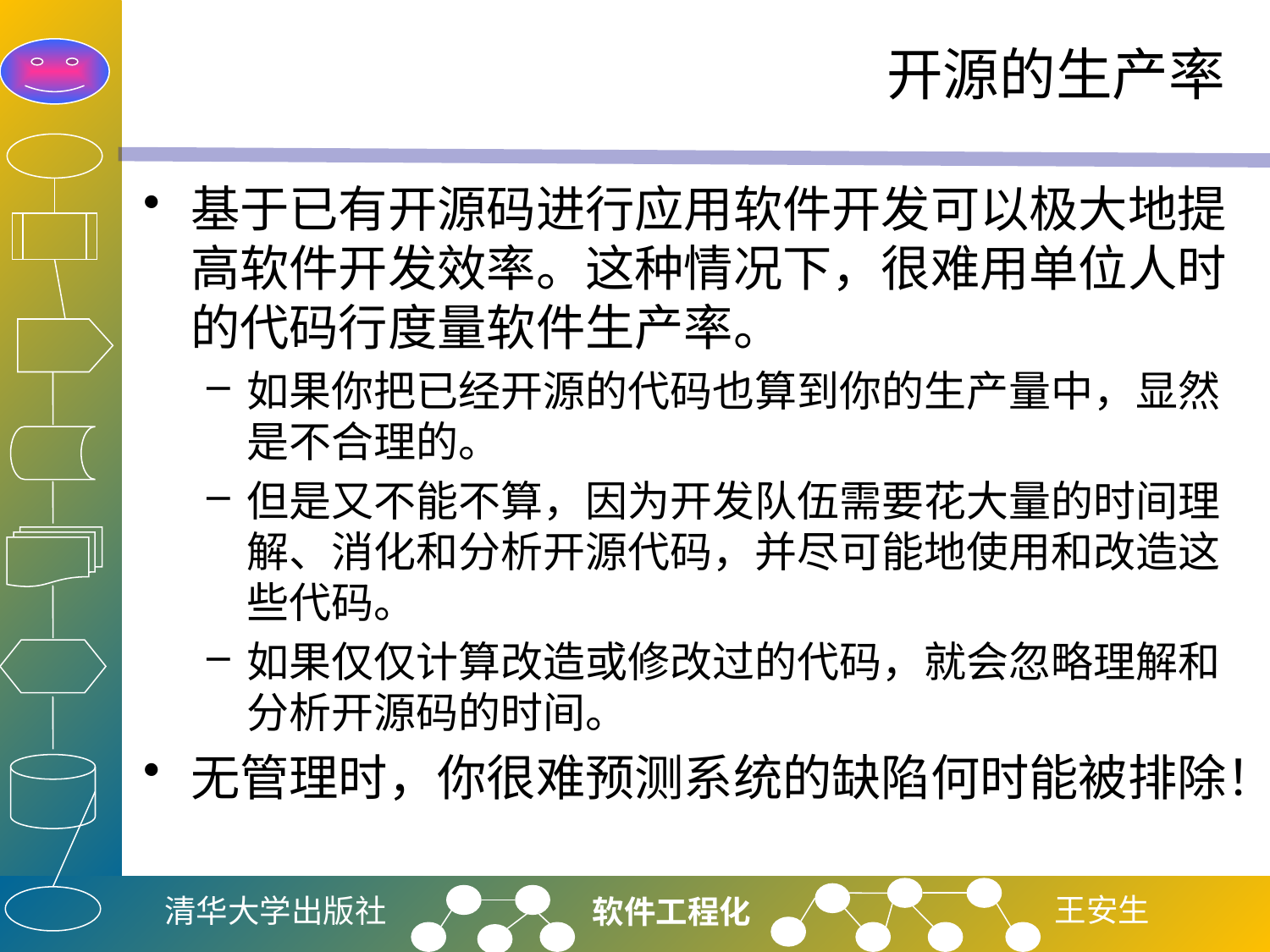

# 开源的生产率
基于已有开源码进行应用软件开发可以极大地提高软件开发效率。这种情况下，很难用单位人时的代码行度量软件生产率。
如果你把已经开源的代码也算到你的生产量中，显然是不合理的。
但是又不能不算，因为开发队伍需要花大量的时间理解、消化和分析开源代码，并尽可能地使用和改造这些代码。
如果仅仅计算改造或修改过的代码，就会忽略理解和分析开源码的时间。
无管理时，你很难预测系统的缺陷何时能被排除！